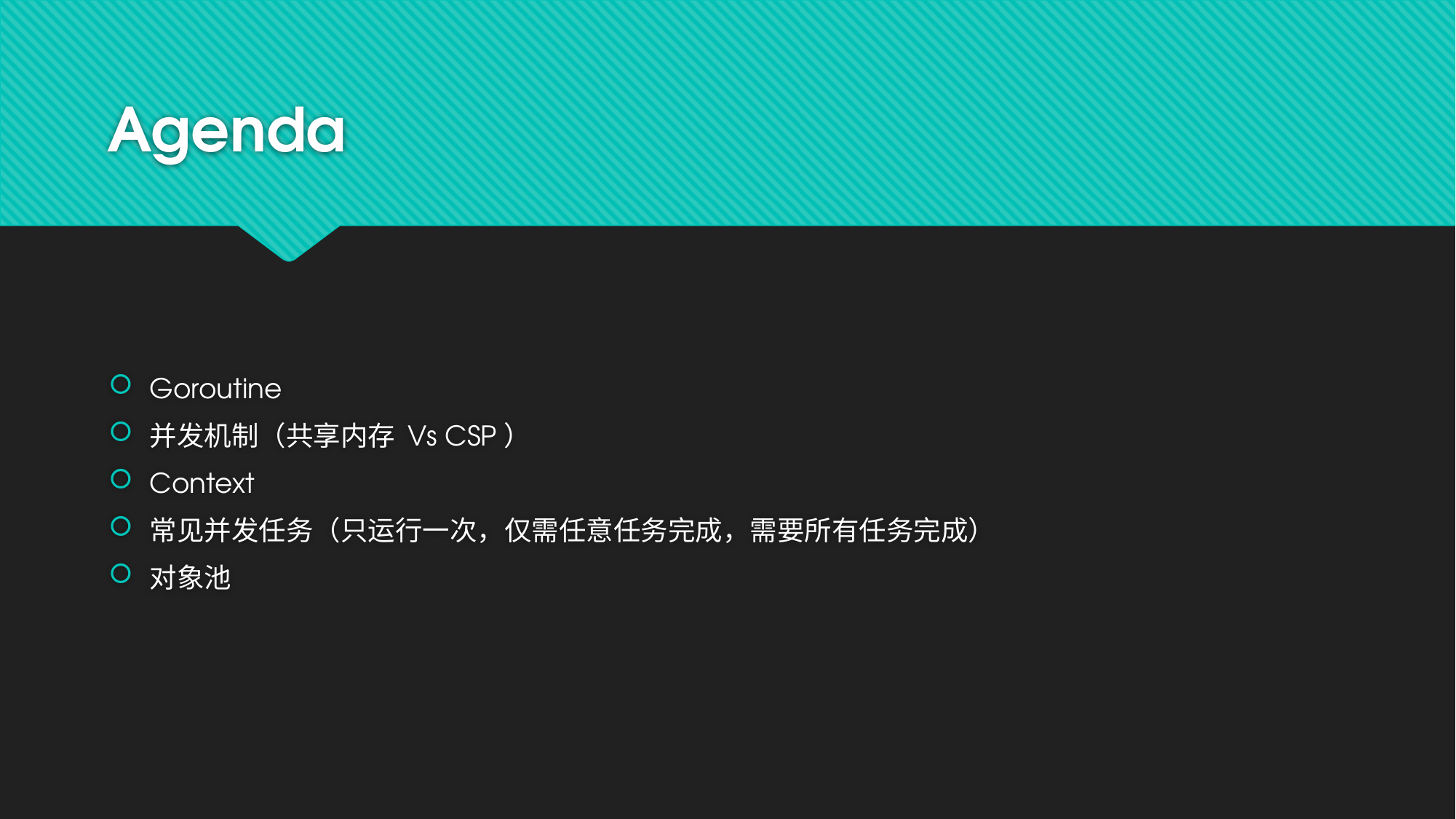

# Agenda
Goroutine
并发机制（共享内存 Vs CSP）
Context
常见并发任务（只运行一次，仅需任意任务完成，需要所有任务完成）
对象池